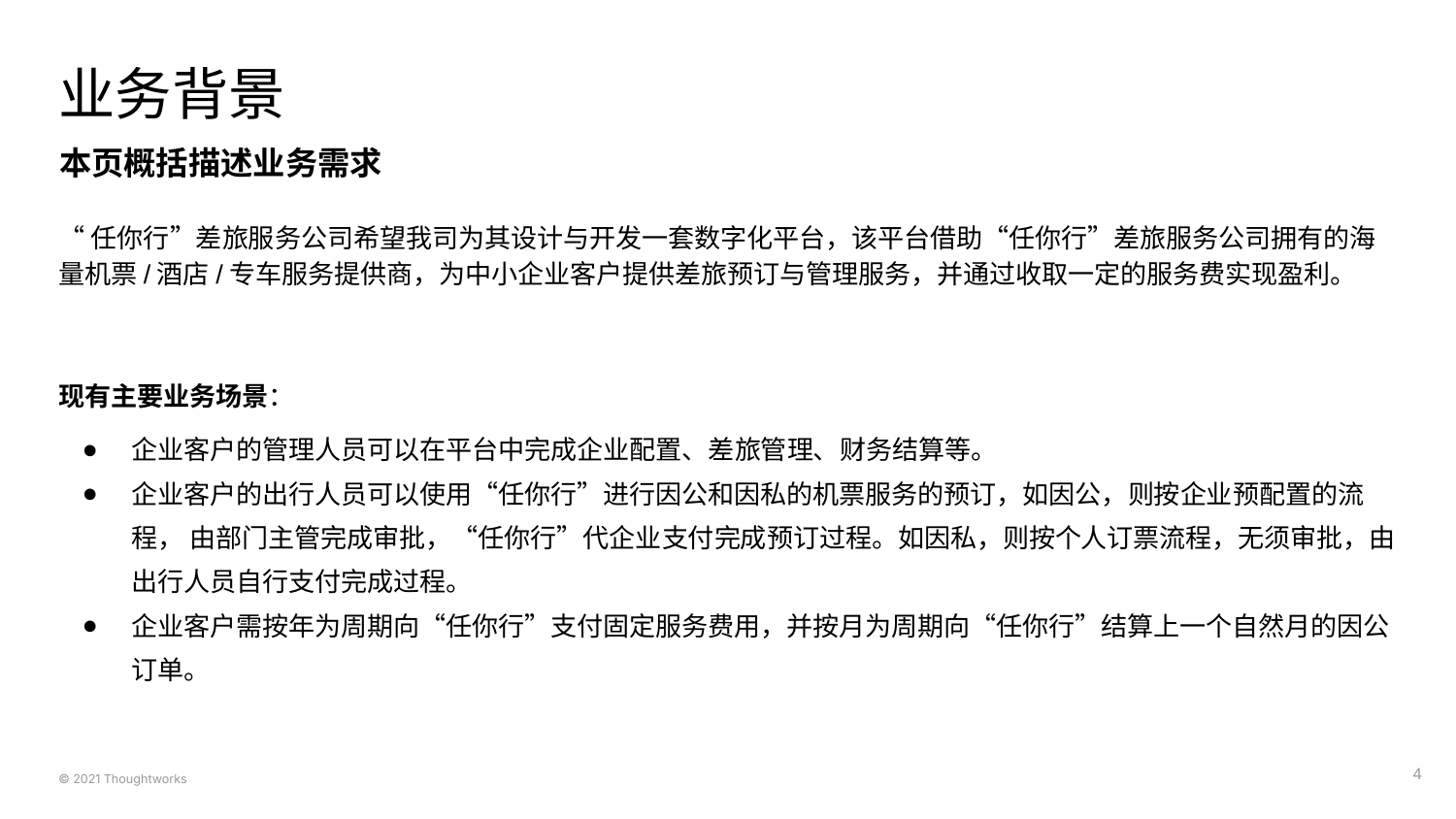

# 业务背景
本页概括描述业务需求
“任你行”差旅服务公司希望我司为其设计与开发一套数字化平台，该平台借助“任你行”差旅服务公司拥有的海量机票/酒店/专⻋服务提供商，为中⼩企业客⼾提供差旅预订与管理服务，并通过收取⼀定的服务费实现盈利。

现有主要业务场景：
企业客户的管理人员可以在平台中完成企业配置、差旅管理、财务结算等。
企业客户的出⾏⼈员可以使⽤“任你⾏”进⾏因公和因私的机票服务的预订，如因公，则按企业预配置的流程， 由部⻔主管完成审批，“任你行”代企业⽀付完成预订过程。如因私，则按个⼈订票流程，⽆须审批，由出⾏⼈员⾃⾏⽀付完成过程。
企业客户需按年为周期向“任你行”支付固定服务费用，并按月为周期向“任你行”结算上一个自然月的因公订单。

4